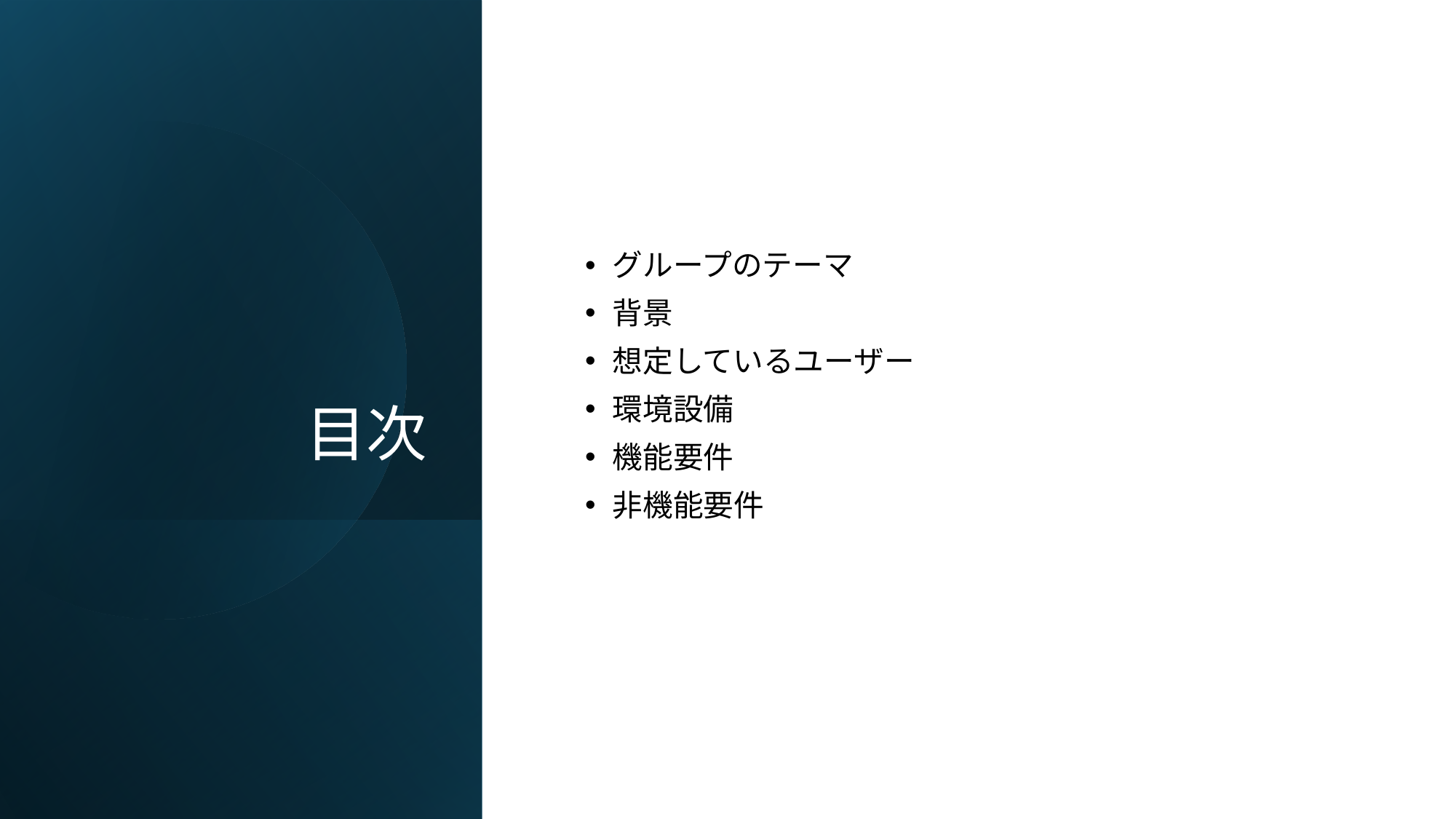

# 目次

グループのテーマ
背景
想定しているユーザー
環境設備
機能要件
非機能要件